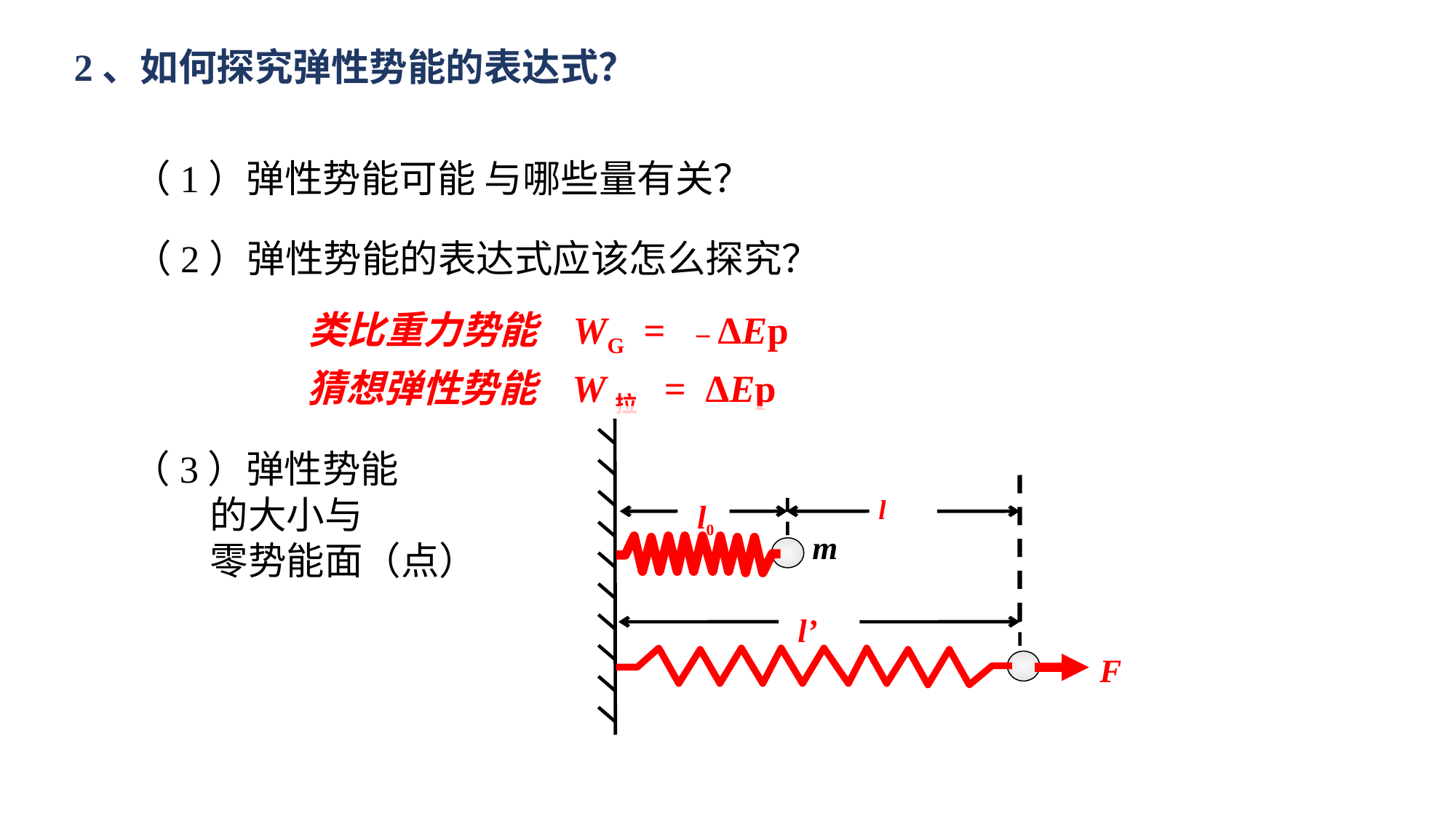

2、如何探究弹性势能的表达式？
（1）弹性势能可能 与哪些量有关？
（2）弹性势能的表达式应该怎么探究？
类比重力势能   WG  =  －ΔEp

猜想弹性势能   W拉  =  ΔEp
（3）弹性势能
        的大小与
        零势能面（点）

l

l0

m

l’

F